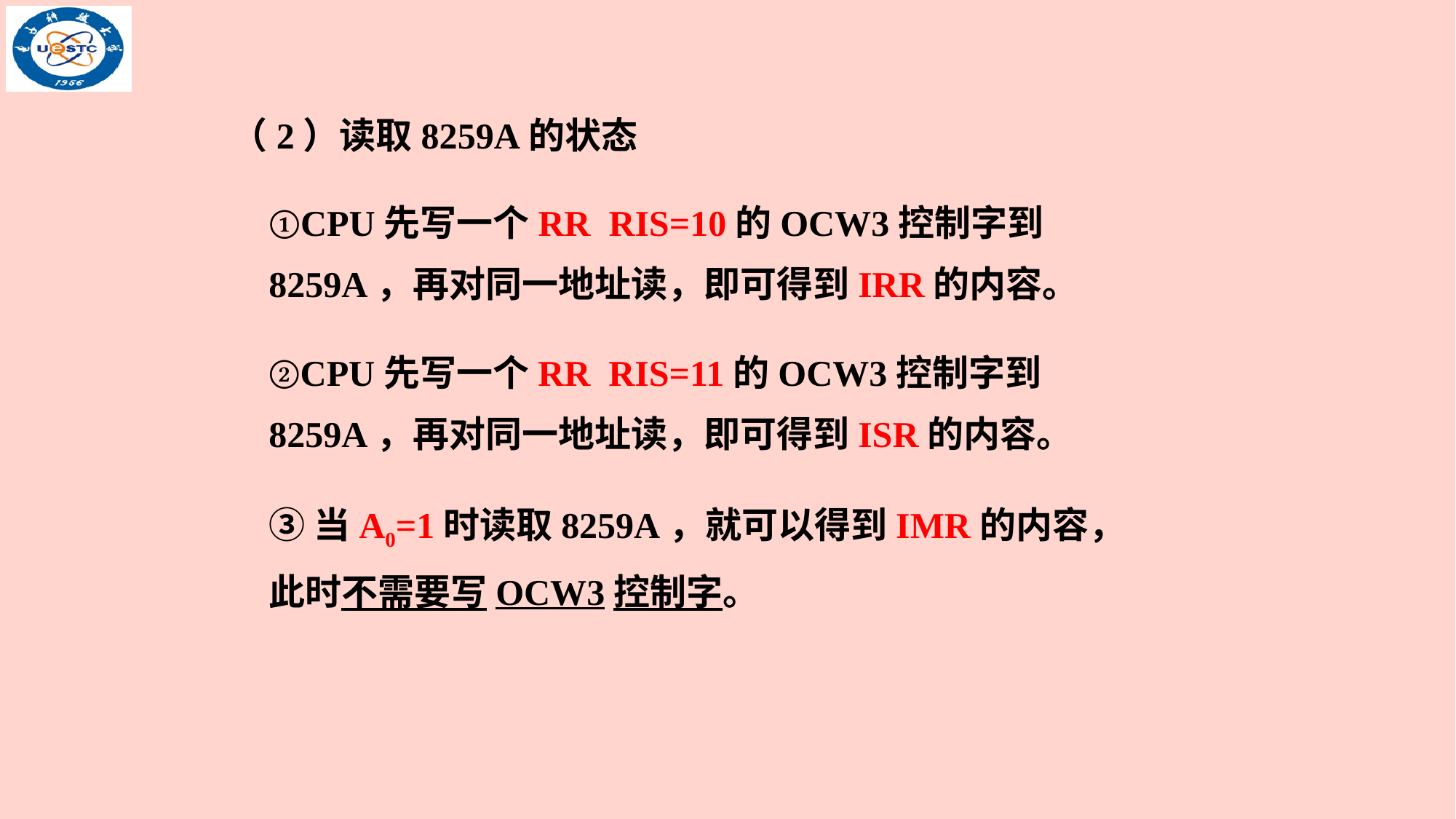

（2）读取8259A的状态
①CPU先写一个RR  RIS=10的OCW3控制字到8259A，再对同一地址读，即可得到IRR的内容。
②CPU先写一个RR  RIS=11的OCW3控制字到8259A，再对同一地址读，即可得到ISR的内容。
③当A0=1时读取8259A，就可以得到IMR的内容，此时不需要写OCW3控制字。